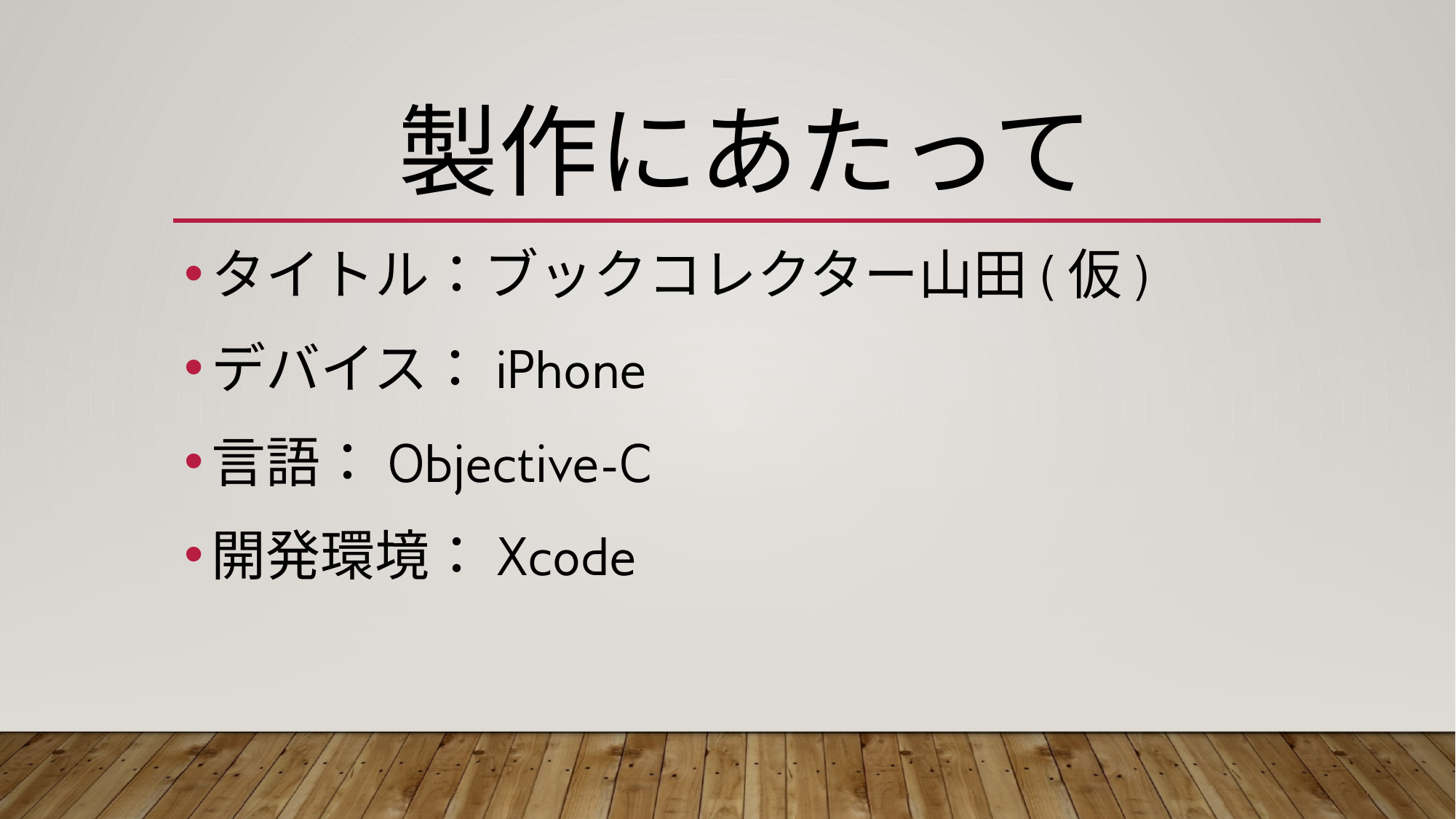

# 製作にあたって
タイトル：ブックコレクター山田(仮)
デバイス：iPhone
言語：Objective-C
開発環境：Xcode